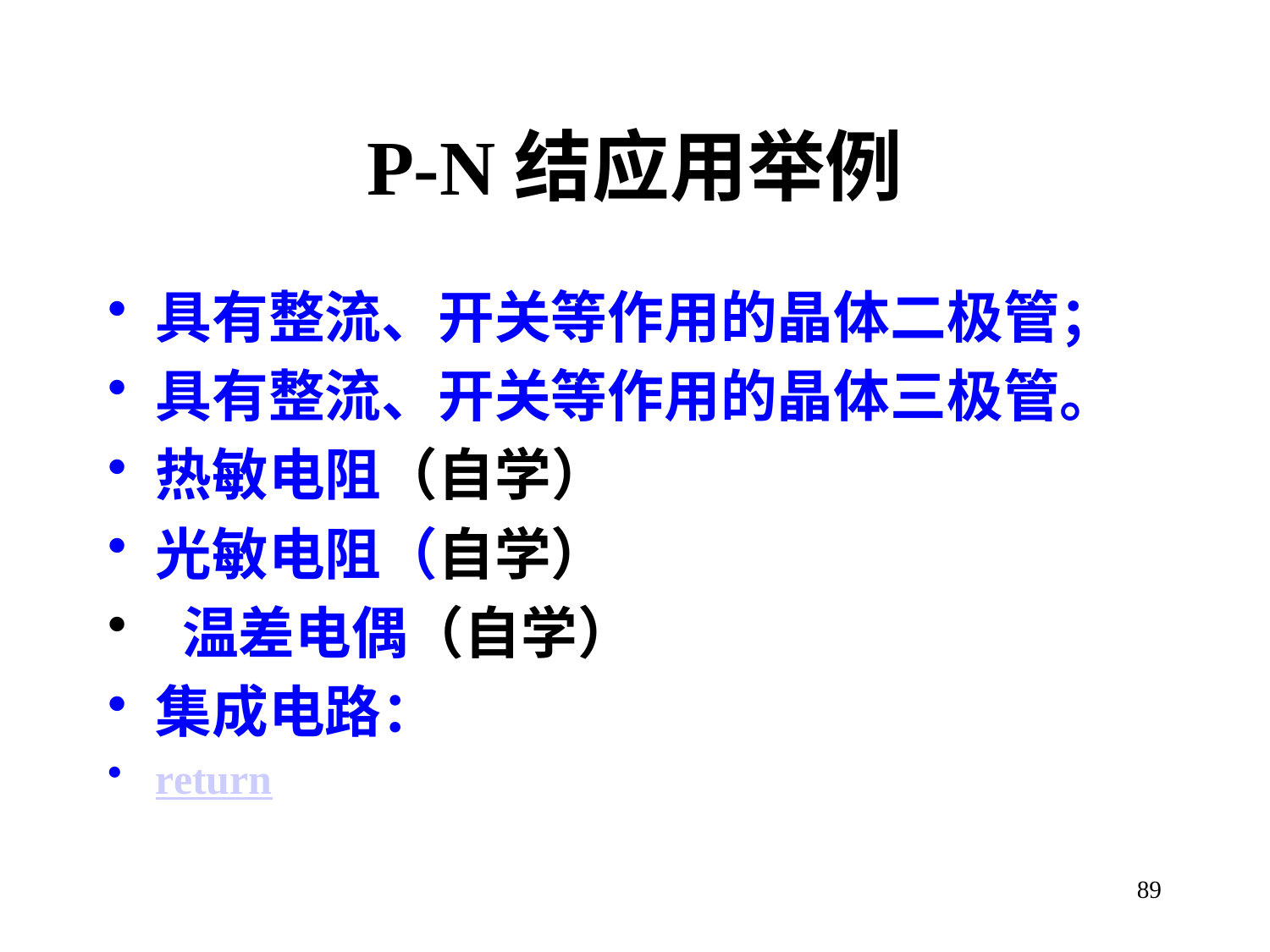

# P-N结应用举例
具有整流、开关等作用的晶体二极管；
具有整流、开关等作用的晶体三极管。
热敏电阻（自学）
光敏电阻（自学）
 温差电偶（自学）
集成电路：
return
89